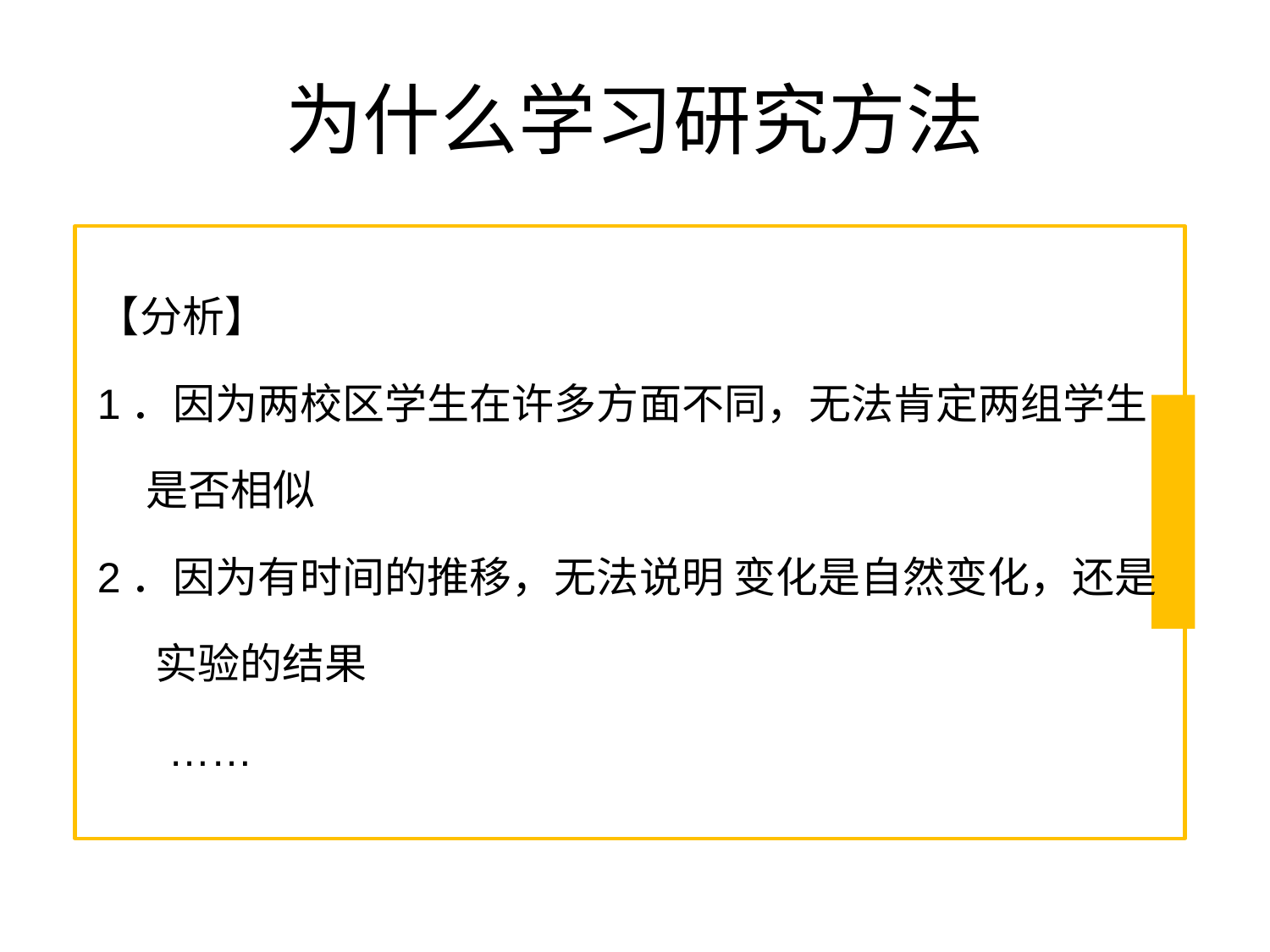

# 为什么学习研究方法

【分析】
1．因为两校区学生在许多方面不同，无法肯定两组学生
    是否相似
2．因为有时间的推移，无法说明 变化是自然变化，还是
     实验的结果
      ……